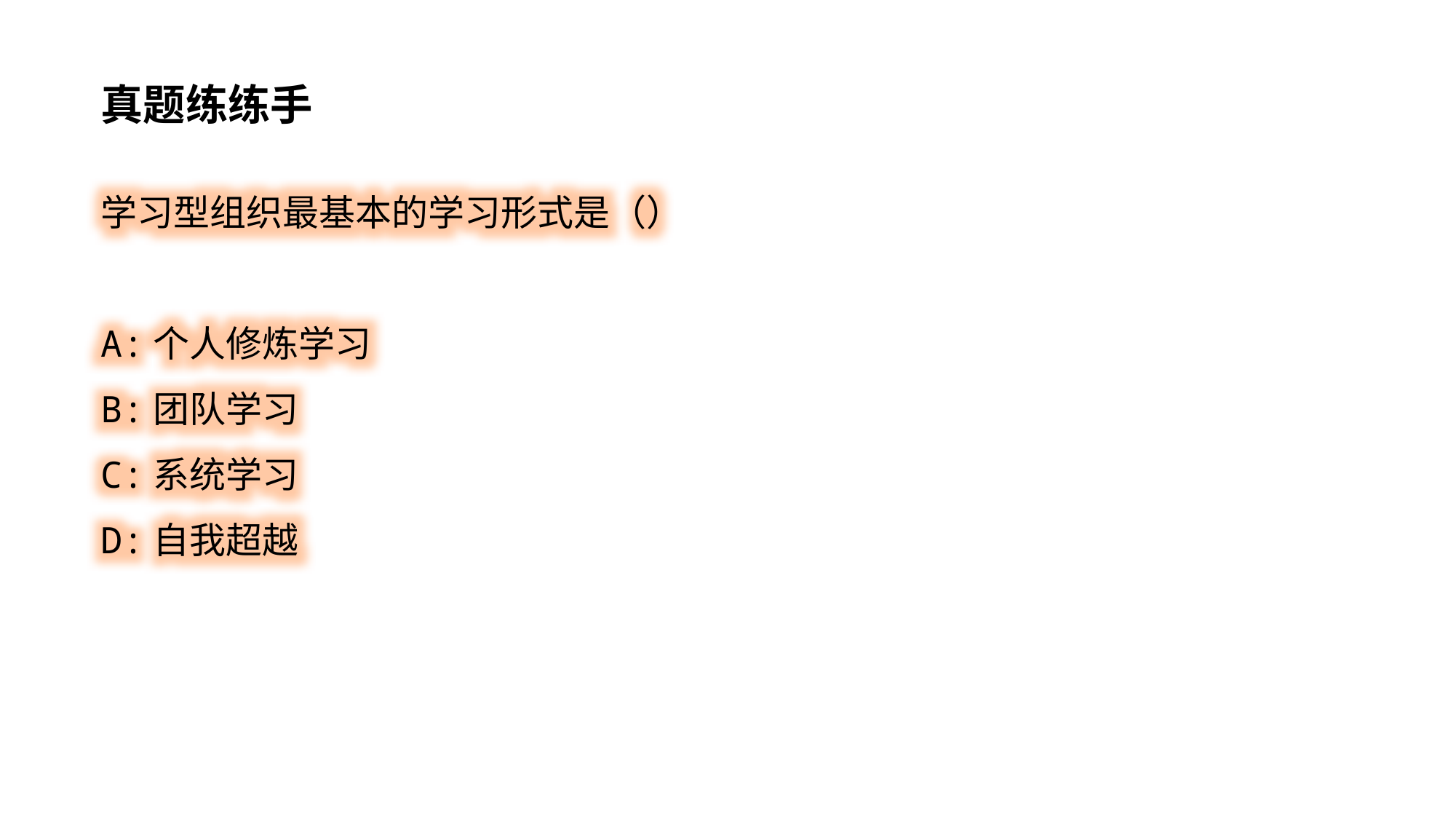

真题练练手
学习型组织最基本的学习形式是（）

A:个人修炼学习
B:团队学习
C:系统学习
D:自我超越